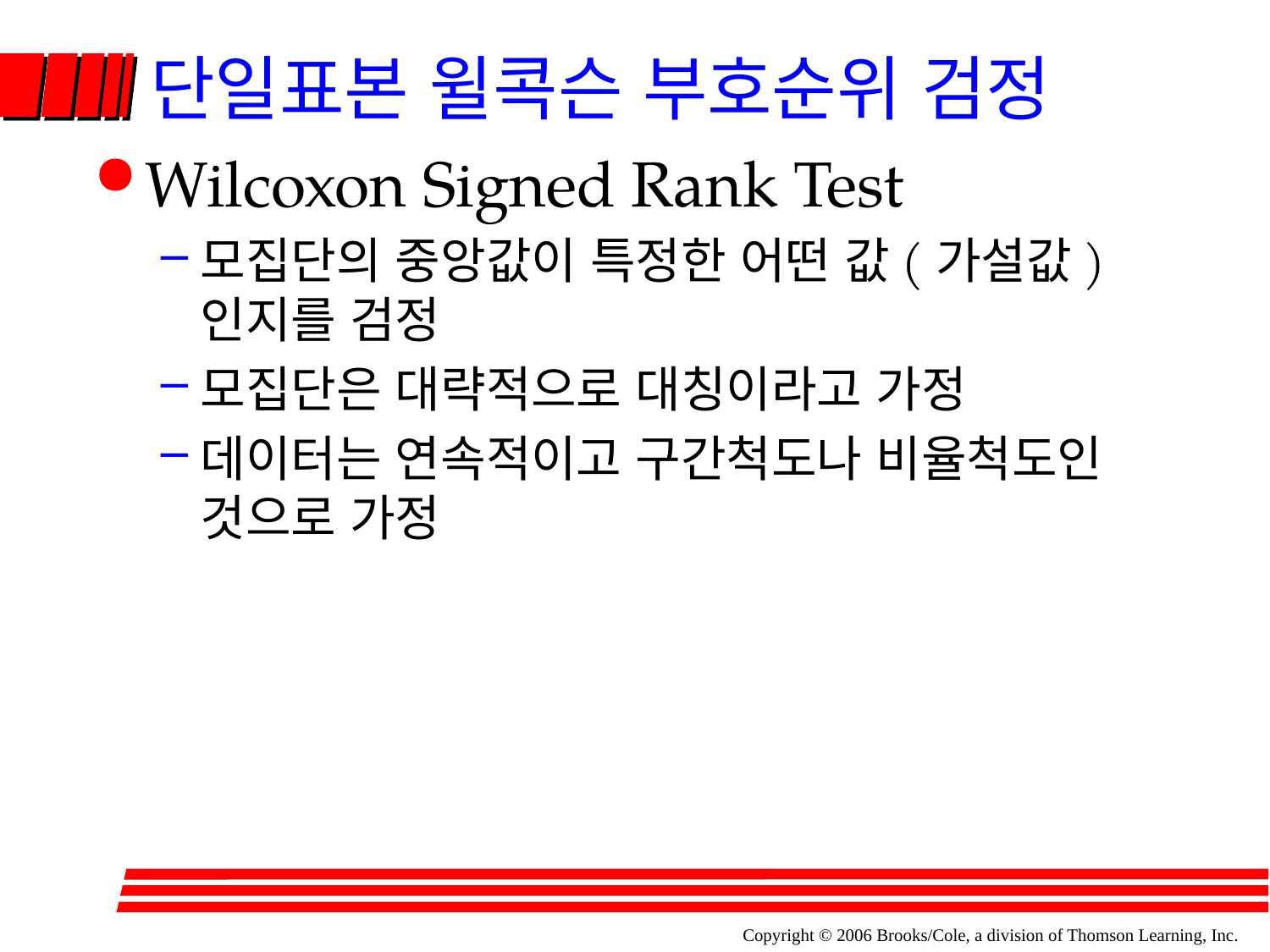

# 단일표본 윌콕슨 부호순위 검정
Wilcoxon Signed Rank Test
모집단의 중앙값이 특정한 어떤 값(가설값)인지를 검정
모집단은 대략적으로 대칭이라고 가정
데이터는 연속적이고 구간척도나 비율척도인 것으로 가정